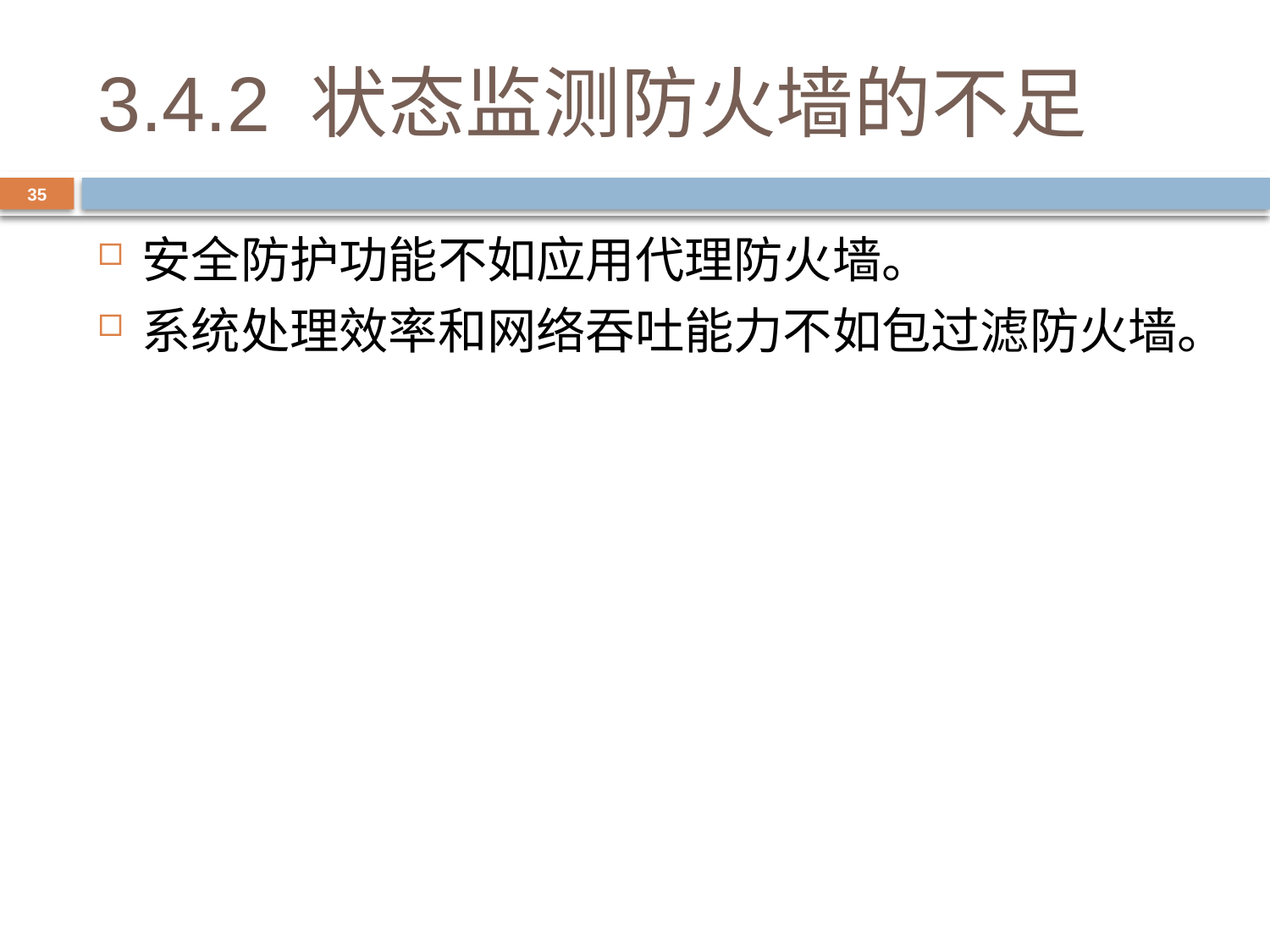

# 3.4.2 状态监测防火墙的不足
35
安全防护功能不如应用代理防火墙。
系统处理效率和网络吞吐能力不如包过滤防火墙。